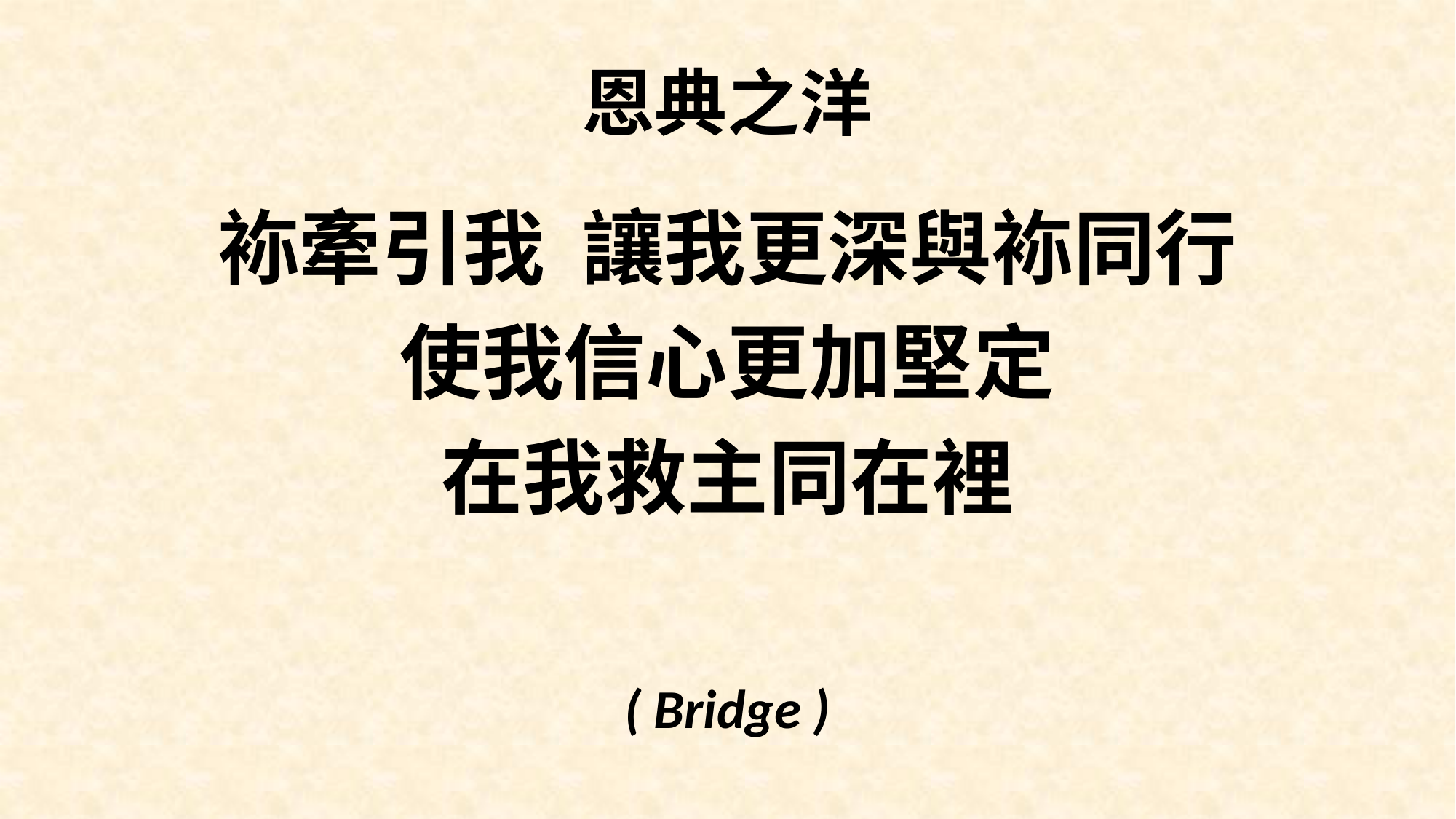

# 恩典之洋
袮牽引我  讓我更深與袮同行
使我信心更加堅定
在我救主同在裡
( Bridge )